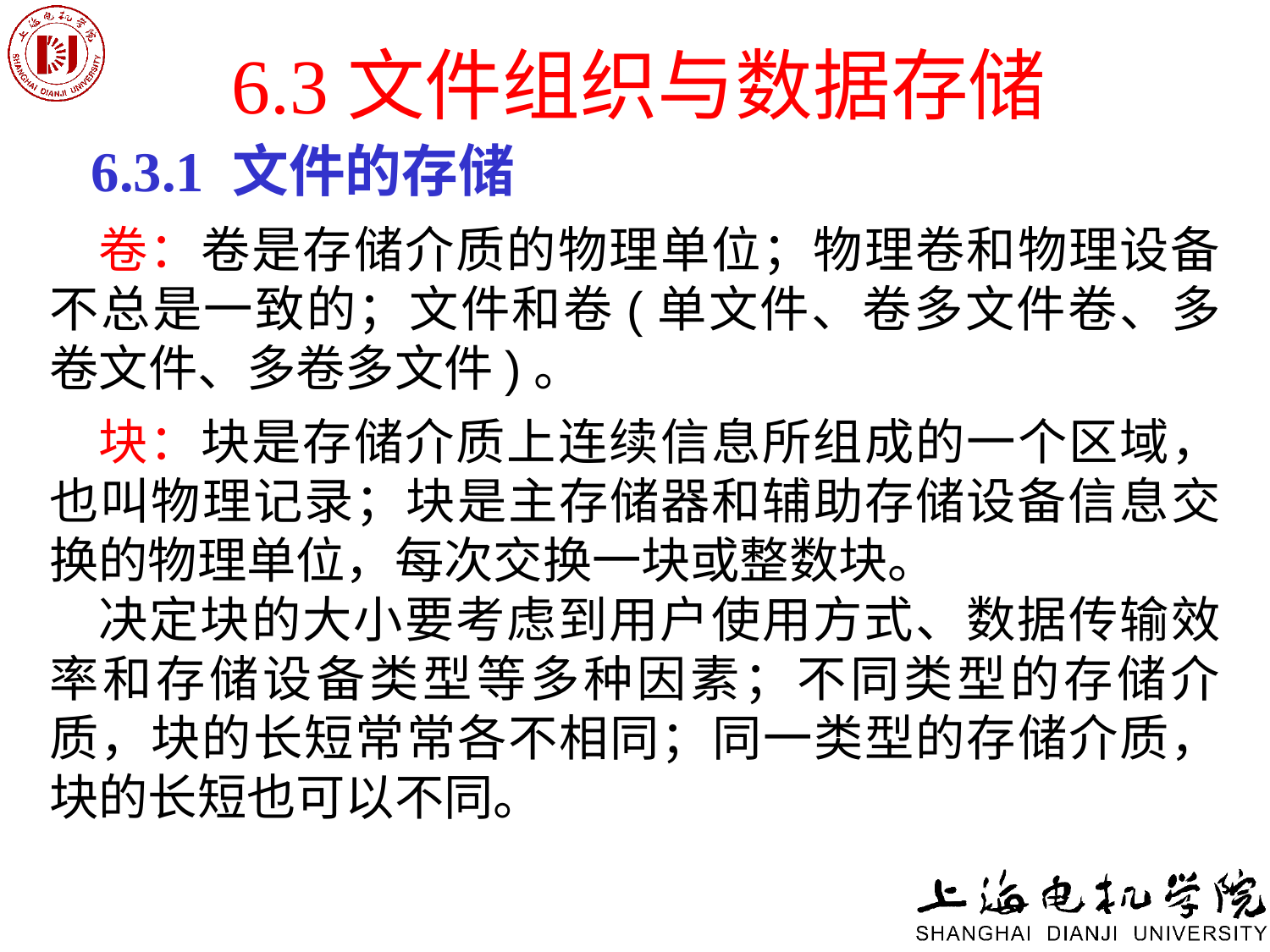

# 6.3文件组织与数据存储
6.3.1 文件的存储
卷：卷是存储介质的物理单位；物理卷和物理设备不总是一致的；文件和卷(单文件、卷多文件卷、多卷文件、多卷多文件)。
块：块是存储介质上连续信息所组成的一个区域，也叫物理记录；块是主存储器和辅助存储设备信息交换的物理单位，每次交换一块或整数块。
决定块的大小要考虑到用户使用方式、数据传输效率和存储设备类型等多种因素；不同类型的存储介质，块的长短常常各不相同；同一类型的存储介质，块的长短也可以不同。